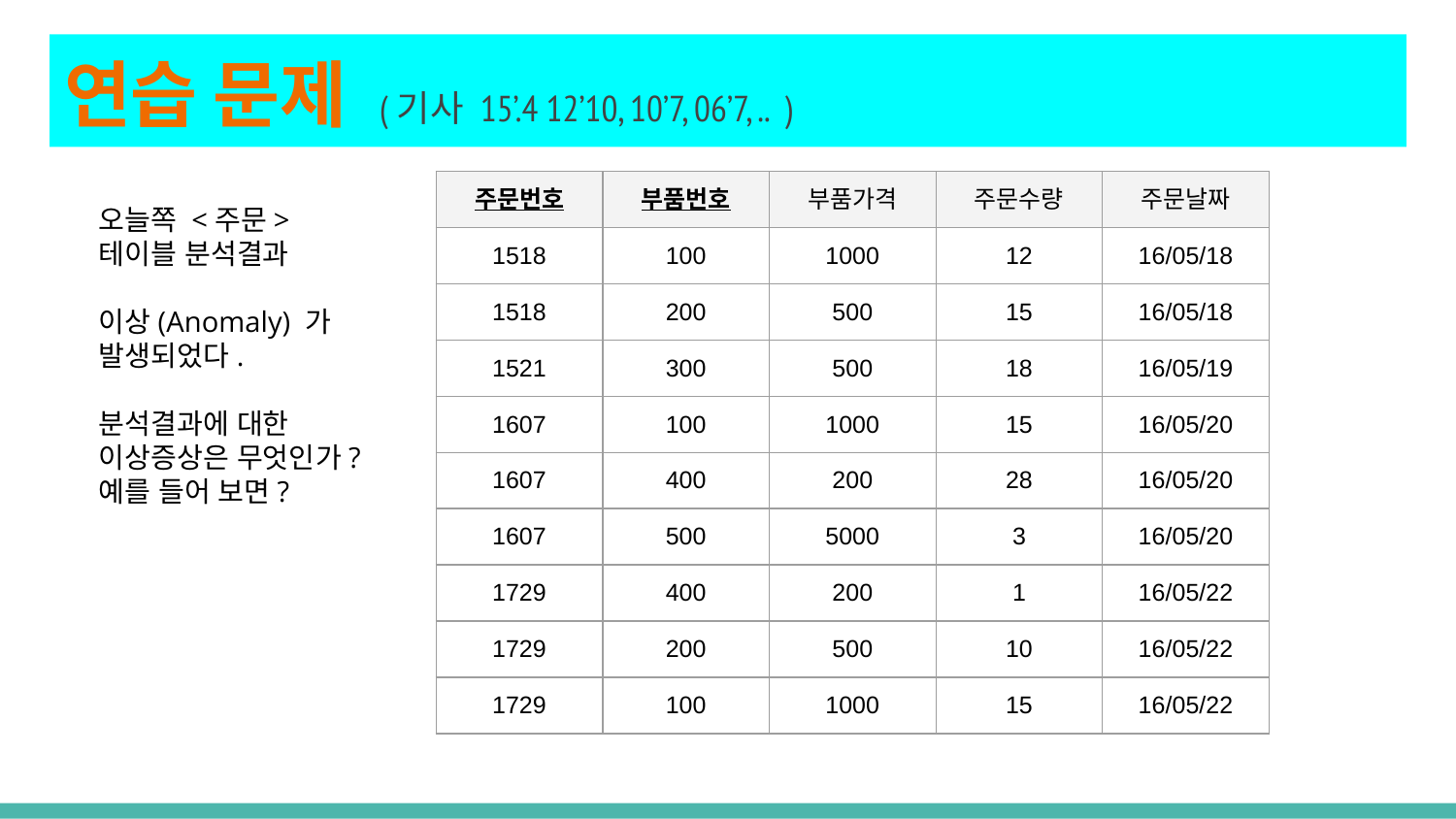

# 연습 문제 (기사 15’.4 12’10, 10’7, 06’7, ..  )
| 주문번호 | 부품번호 | 부품가격 | 주문수량 | 주문날짜 |
| --- | --- | --- | --- | --- |
| 1518 | 100 | 1000 | 12 | 16/05/18 |
| 1518 | 200 | 500 | 15 | 16/05/18 |
| 1521 | 300 | 500 | 18 | 16/05/19 |
| 1607 | 100 | 1000 | 15 | 16/05/20 |
| 1607 | 400 | 200 | 28 | 16/05/20 |
| 1607 | 500 | 5000 | 3 | 16/05/20 |
| 1729 | 400 | 200 | 1 | 16/05/22 |
| 1729 | 200 | 500 | 10 | 16/05/22 |
| 1729 | 100 | 1000 | 15 | 16/05/22 |
오늘쪽 <주문>  테이블 분석결과

이상(Anomaly) 가 발생되었다.

분석결과에 대한 이상증상은 무엇인가?  예를 들어 보면?